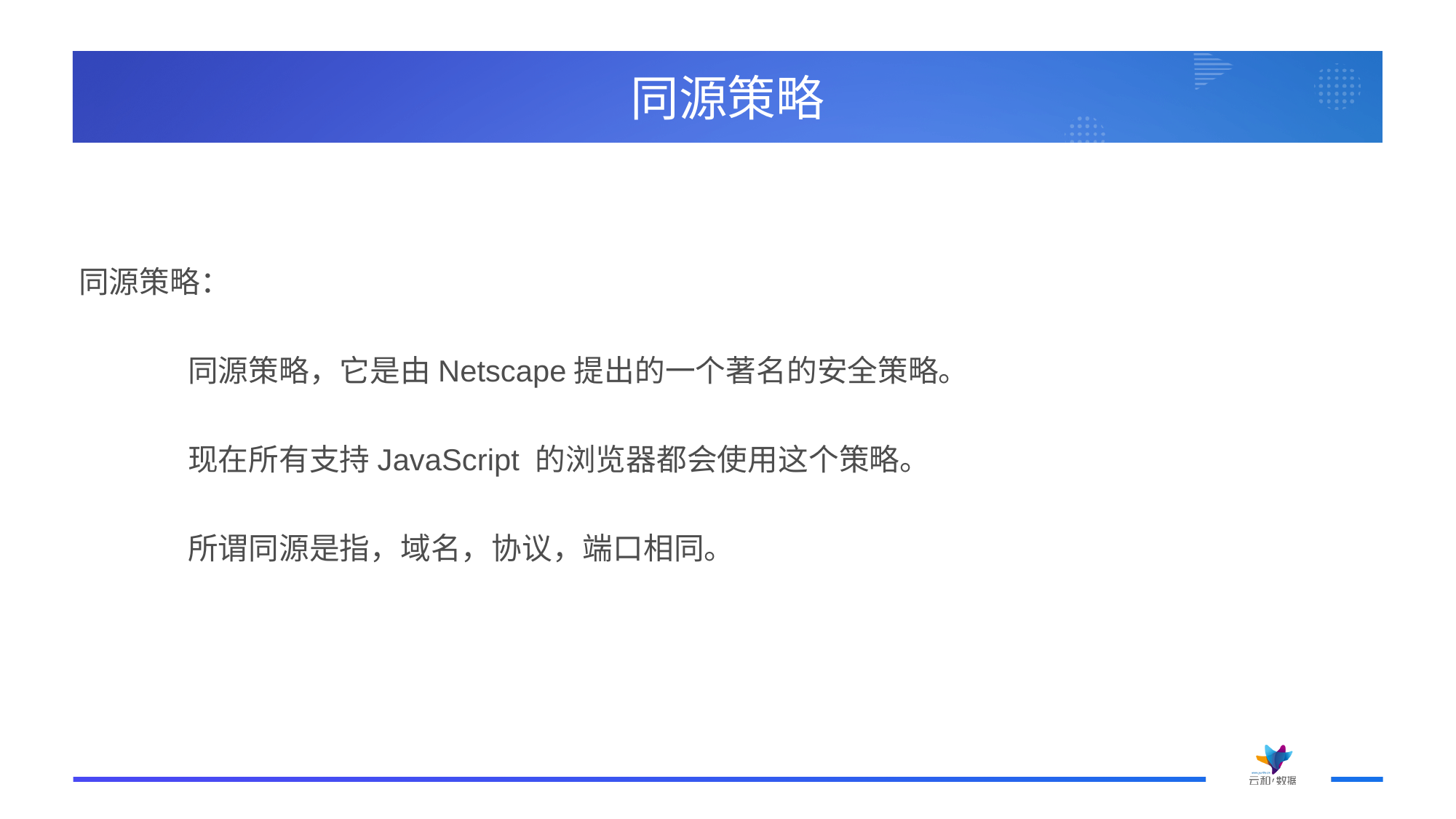

# 同源策略

同源策略：

	同源策略，它是由Netscape提出的一个著名的安全策略。

	现在所有支持JavaScript 的浏览器都会使用这个策略。

	所谓同源是指，域名，协议，端口相同。